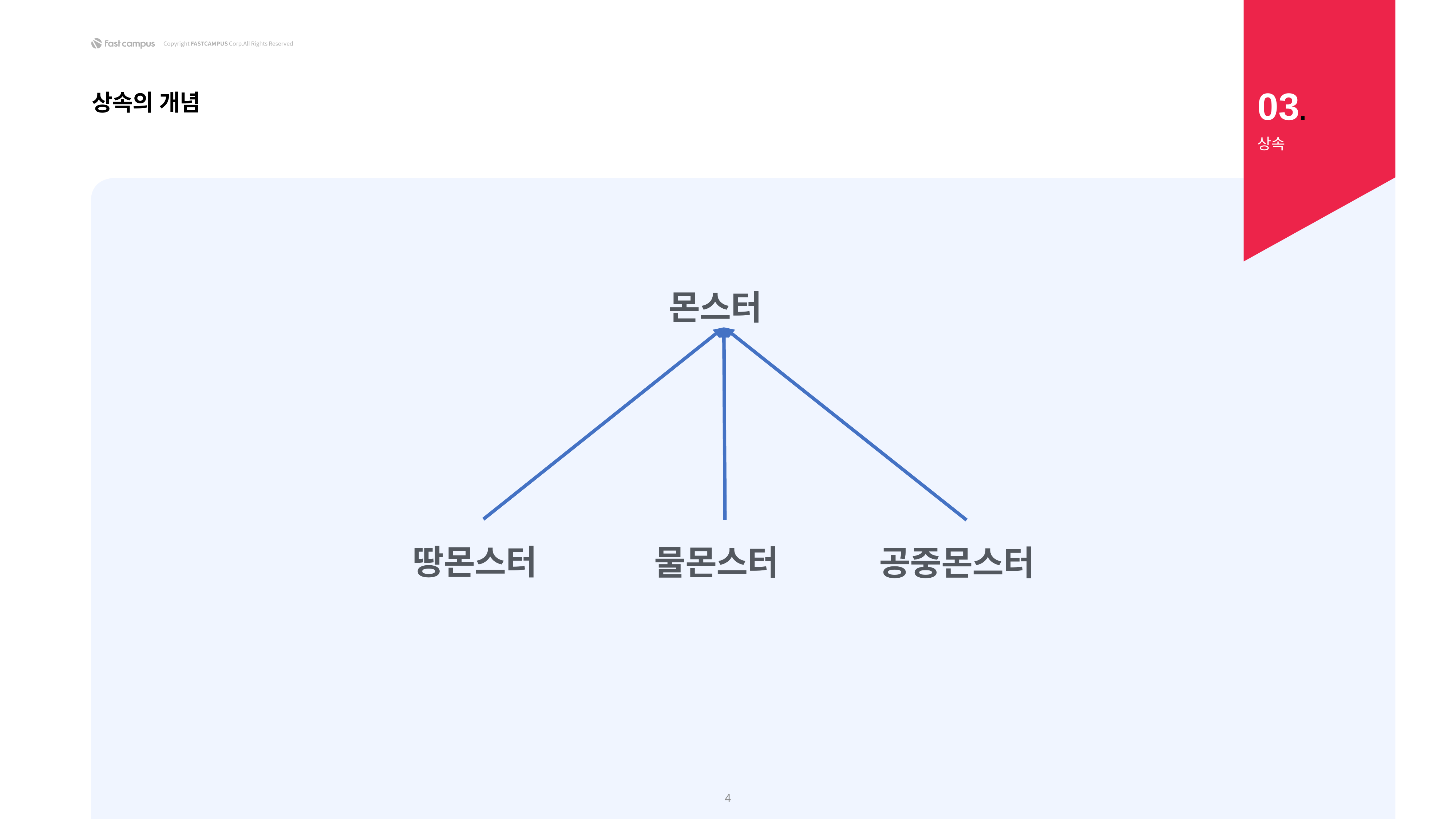

03.
상속의 개념
상속
몬스터
땅몬스터
물몬스터
공중몬스터
4